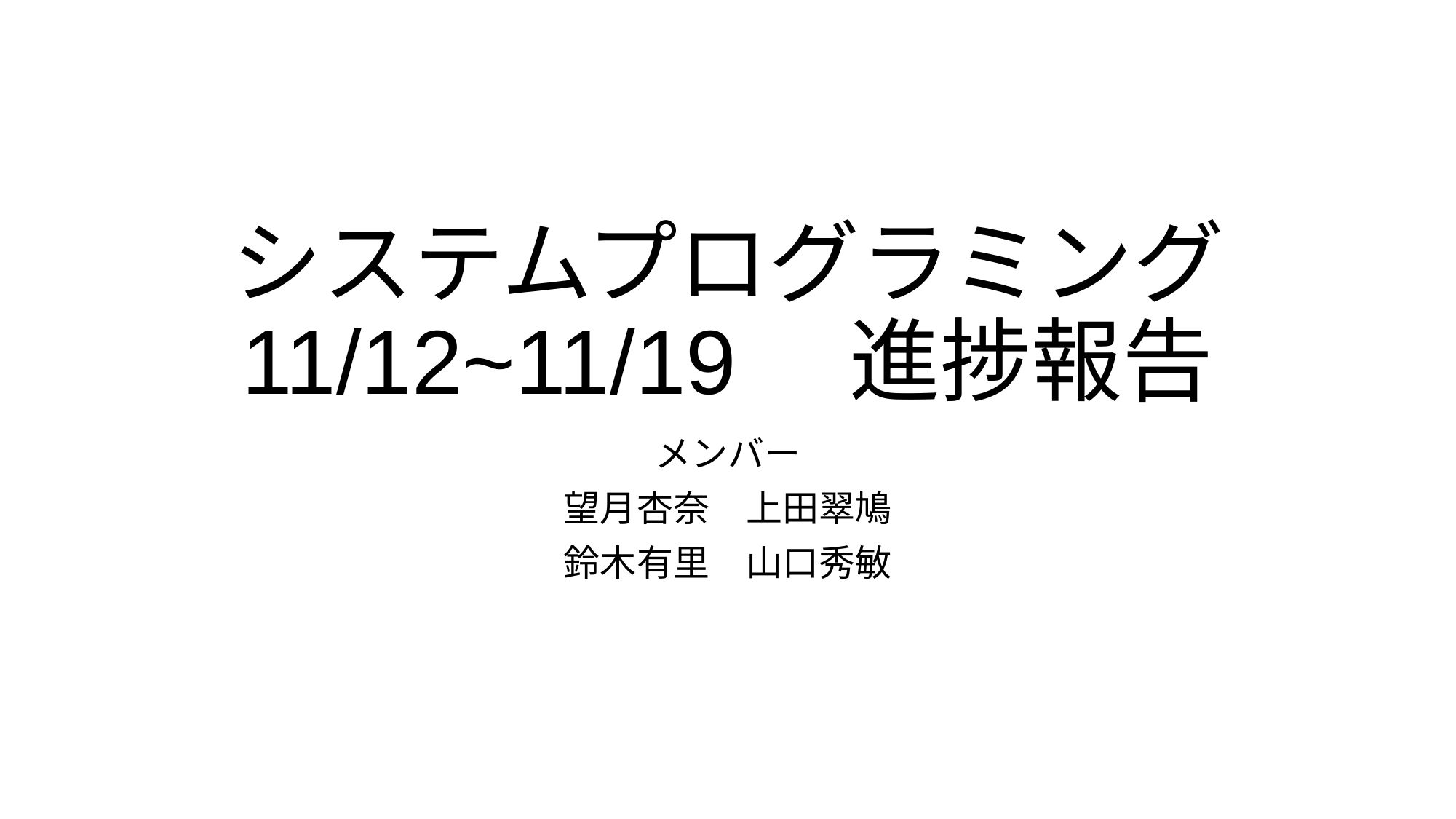

# システムプログラミング 11/12~11/19　進捗報告
メンバー
望月杏奈　上田翠鳩
鈴木有里　山口秀敏